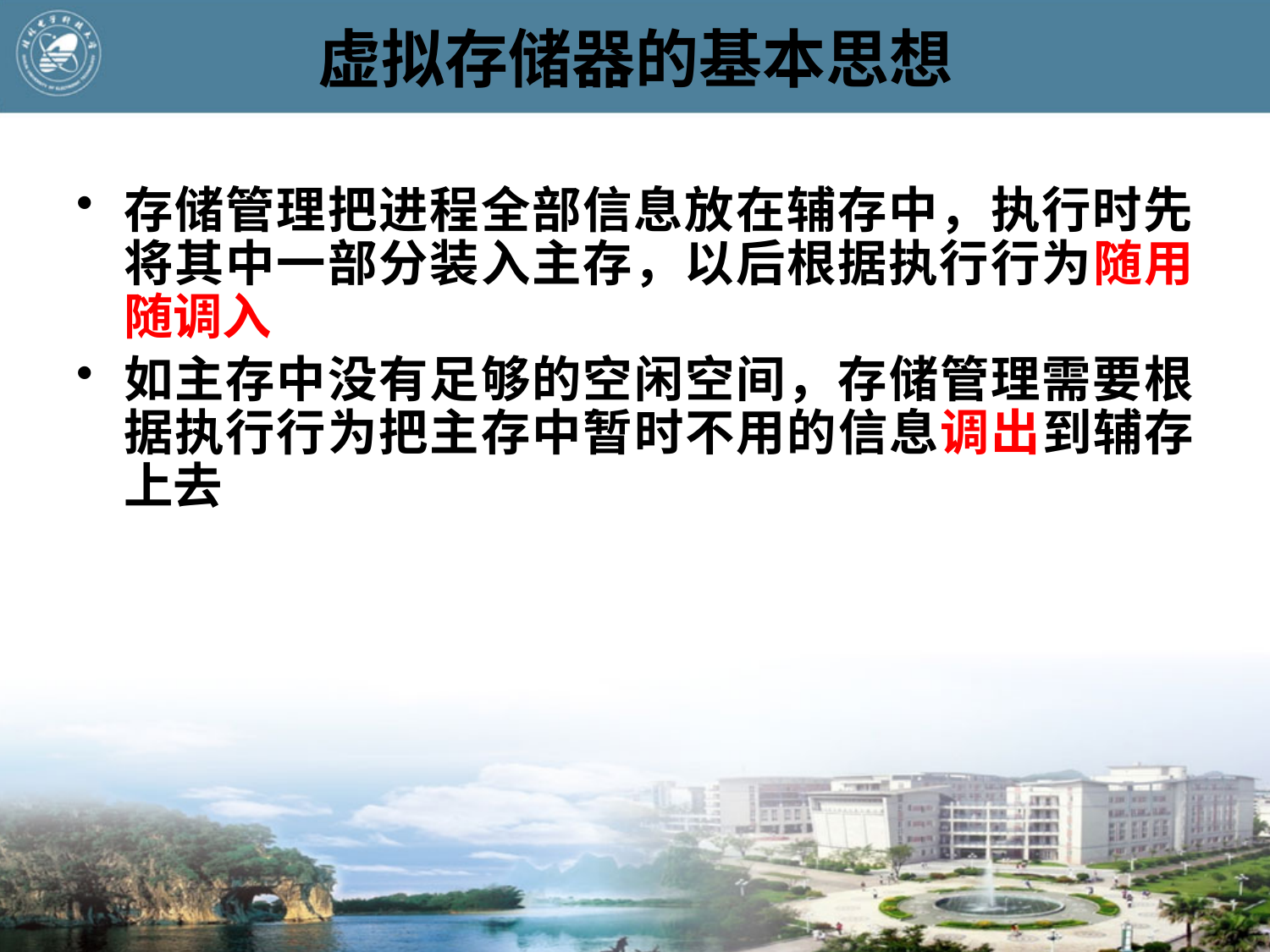

# 虚拟存储器的基本思想
存储管理把进程全部信息放在辅存中，执行时先将其中一部分装入主存，以后根据执行行为随用随调入
如主存中没有足够的空闲空间，存储管理需要根据执行行为把主存中暂时不用的信息调出到辅存上去